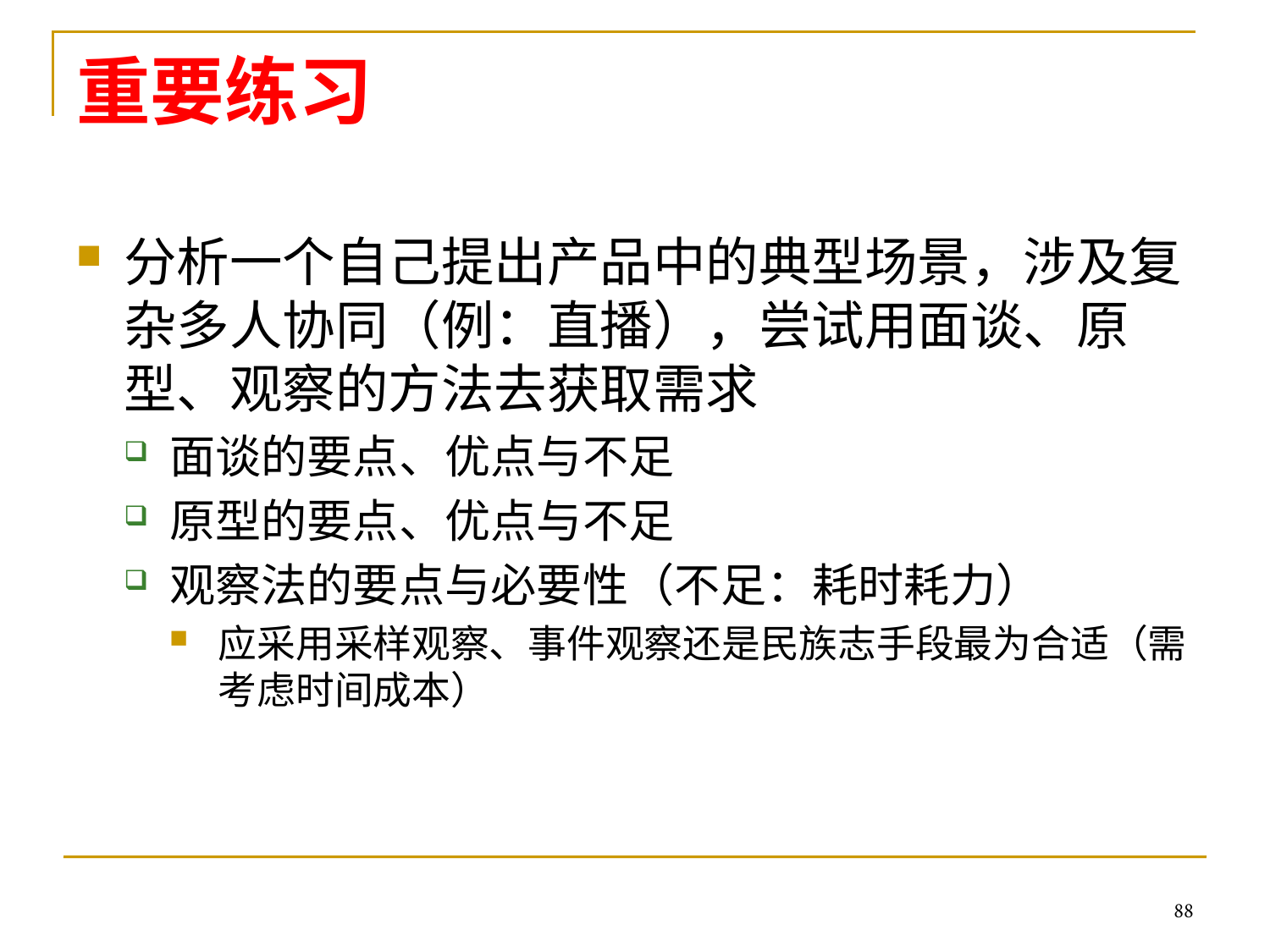

# 重要练习
分析一个自己提出产品中的典型场景，涉及复杂多人协同（例：直播），尝试用面谈、原型、观察的方法去获取需求
面谈的要点、优点与不足
原型的要点、优点与不足
观察法的要点与必要性（不足：耗时耗力）
应采用采样观察、事件观察还是民族志手段最为合适（需考虑时间成本）
88